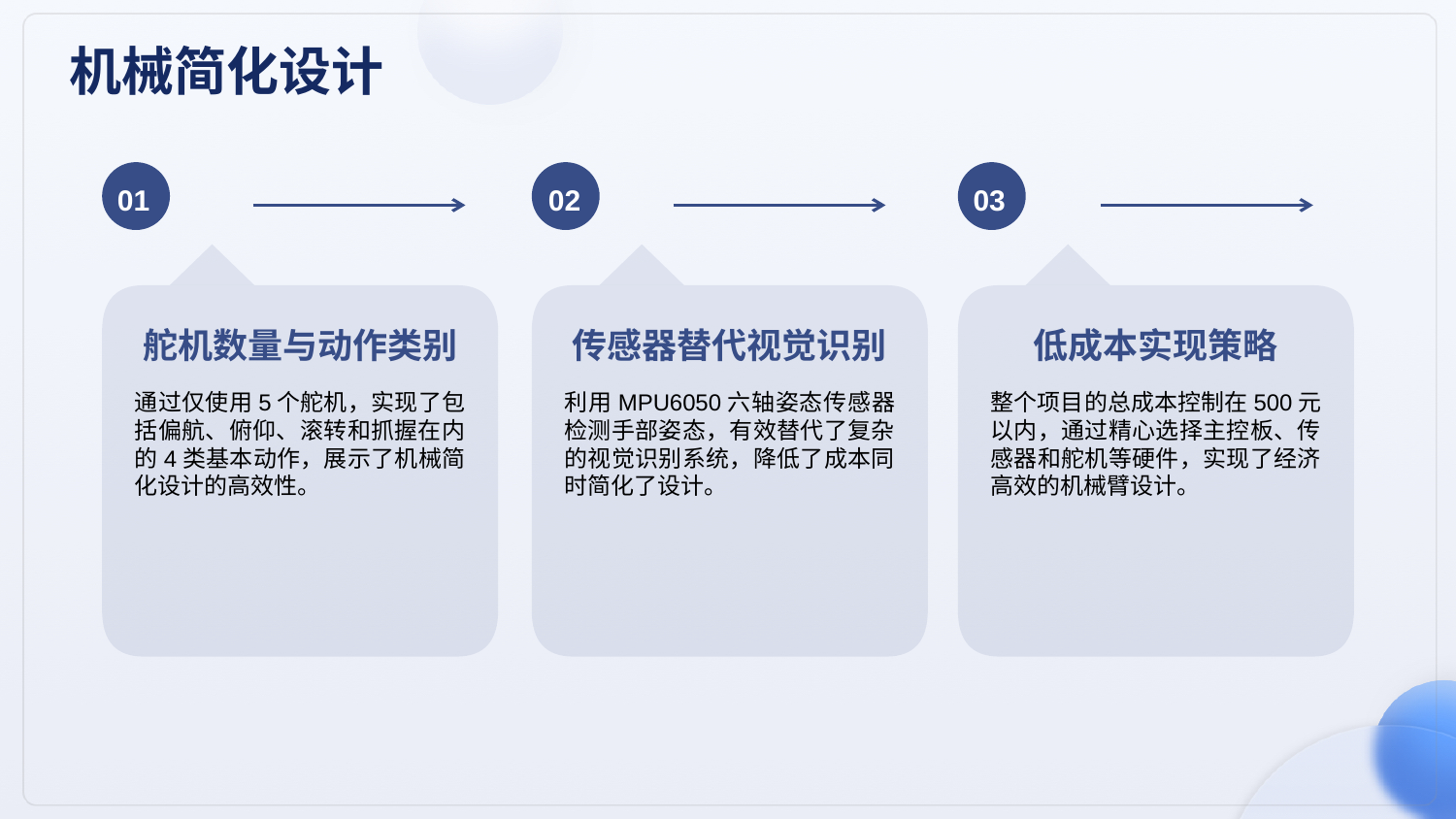

机械简化设计

01
02
03

舵机数量与动作类别
传感器替代视觉识别
低成本实现策略
通过仅使用5个舵机，实现了包括偏航、俯仰、滚转和抓握在内的4类基本动作，展示了机械简化设计的高效性。
利用MPU6050六轴姿态传感器检测手部姿态，有效替代了复杂的视觉识别系统，降低了成本同时简化了设计。
整个项目的总成本控制在500元以内，通过精心选择主控板、传感器和舵机等硬件，实现了经济高效的机械臂设计。